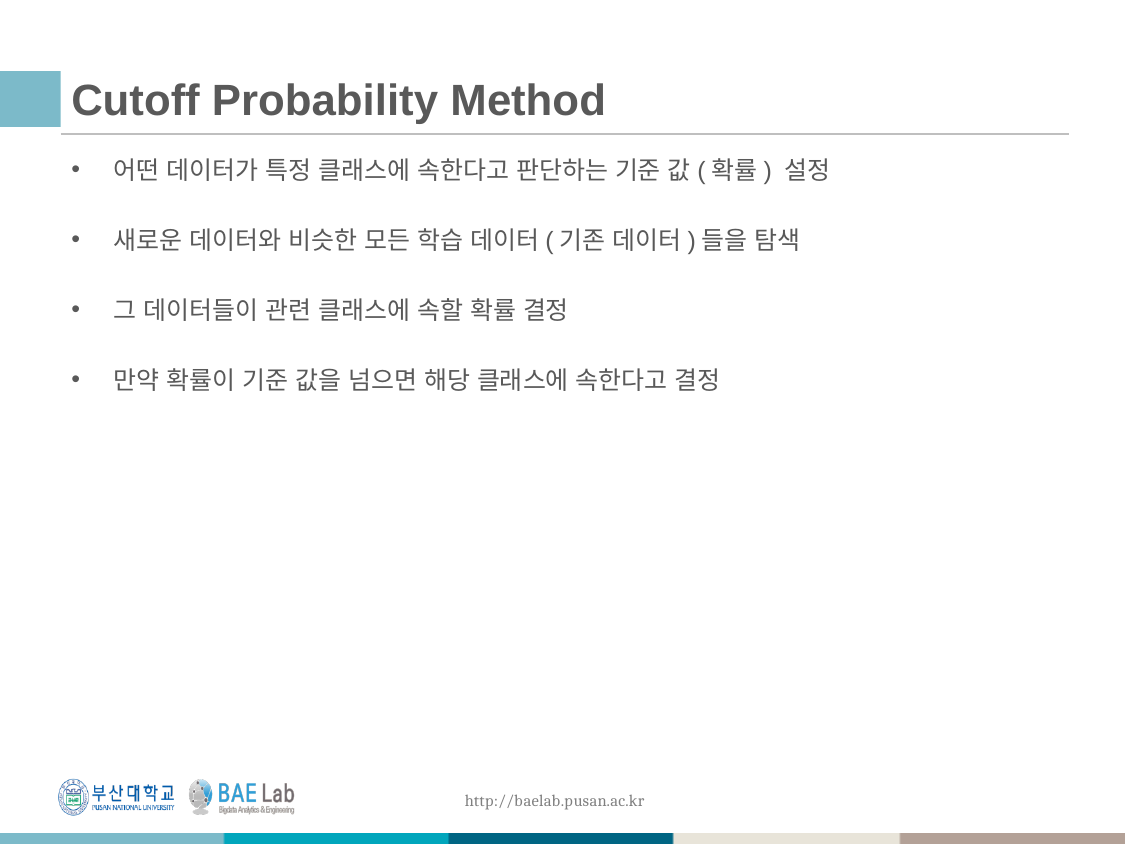

# Cutoff Probability Method
어떤 데이터가 특정 클래스에 속한다고 판단하는 기준 값(확률) 설정

새로운 데이터와 비슷한 모든 학습 데이터(기존 데이터)들을 탐색

그 데이터들이 관련 클래스에 속할 확률 결정

만약 확률이 기준 값을 넘으면 해당 클래스에 속한다고 결정